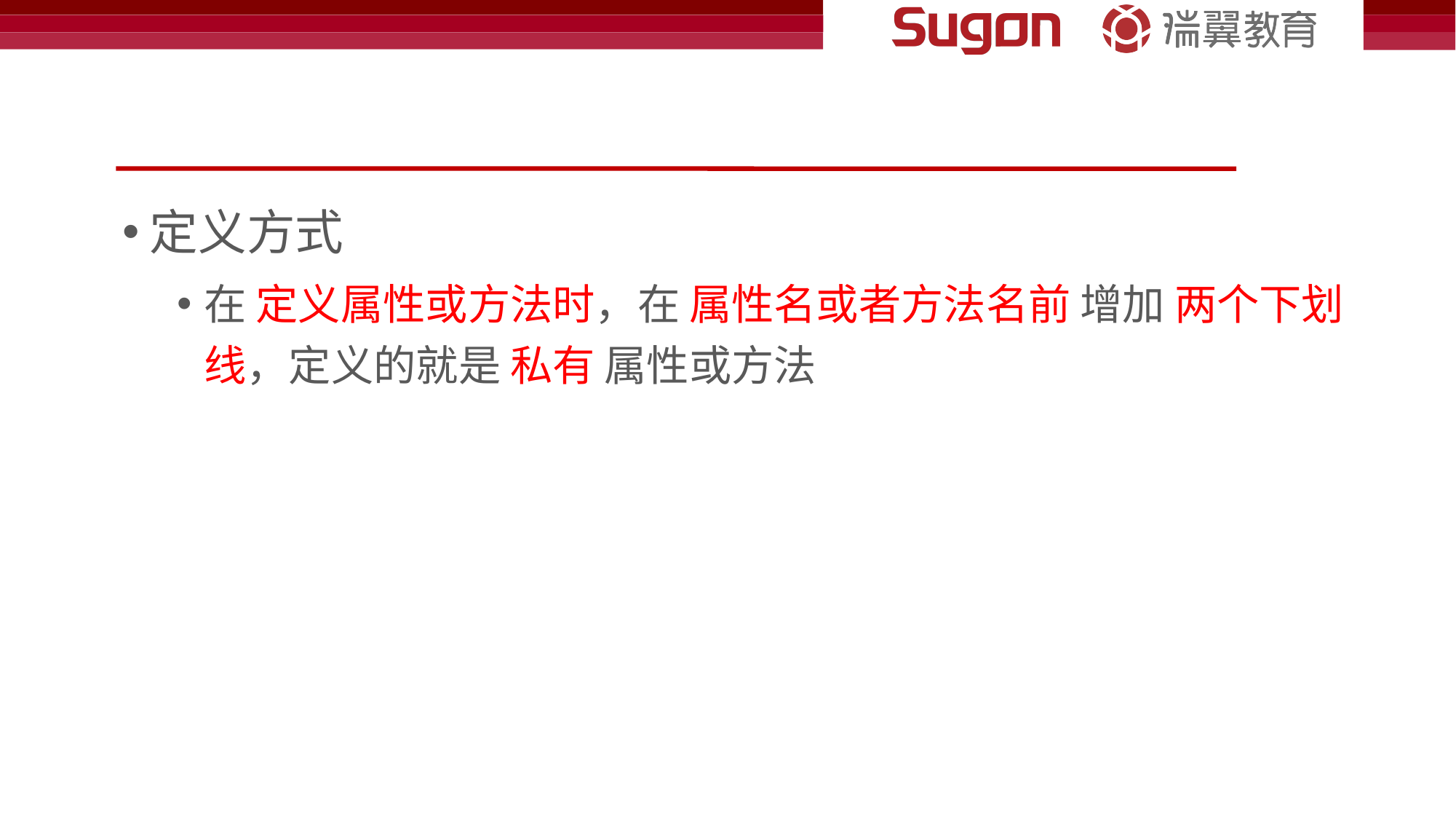

#
定义方式
在 定义属性或方法时，在 属性名或者方法名前 增加 两个下划线，定义的就是 私有 属性或方法